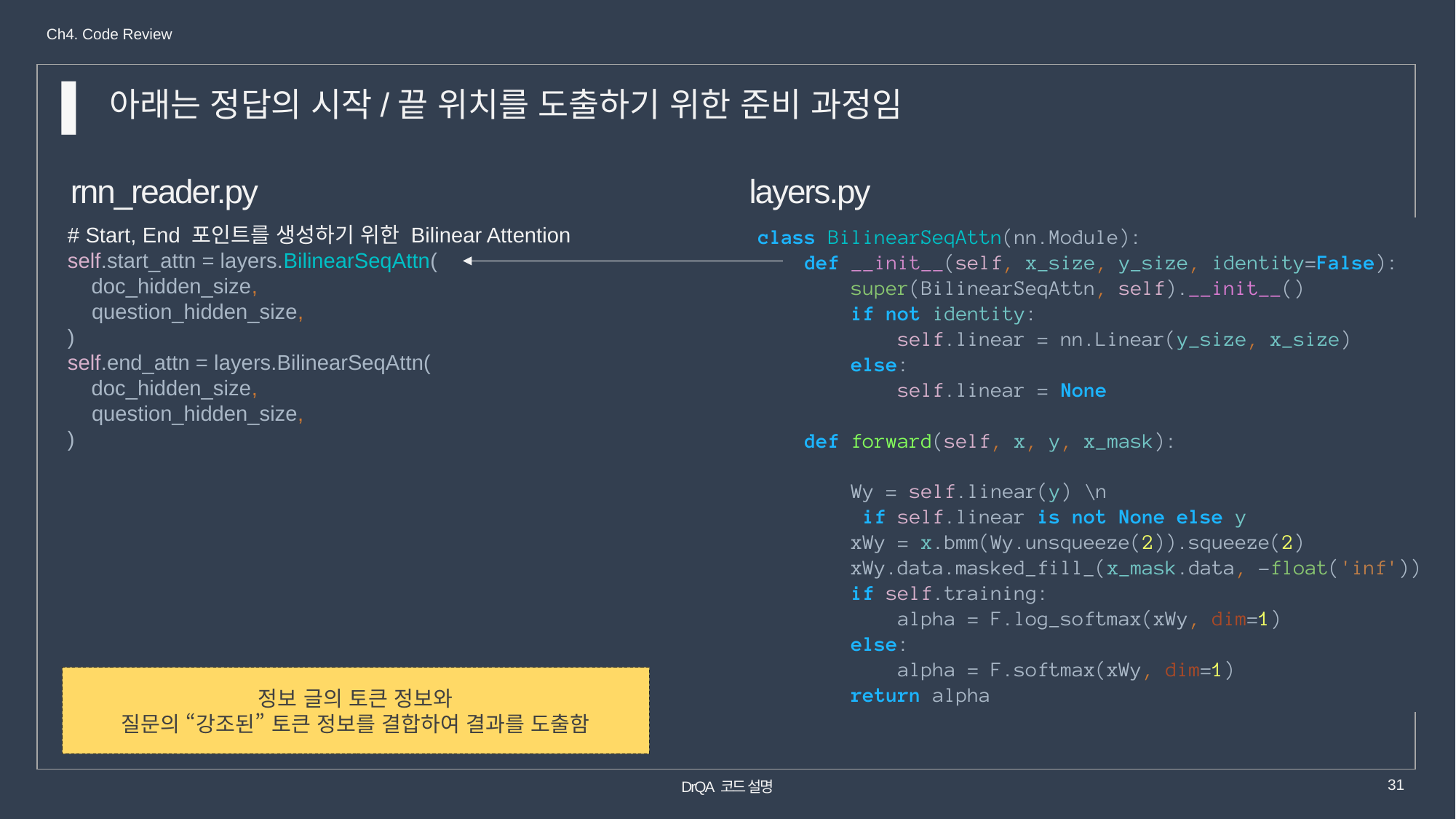

Ch4. Code Review
아래는 정답의 시작/끝 위치를 도출하기 위한 준비 과정임
rnn_reader.py
layers.py
# Start, End 포인트를 생성하기 위한 Bilinear Attention self.start_attn = layers.BilinearSeqAttn( doc_hidden_size, question_hidden_size, ) self.end_attn = layers.BilinearSeqAttn( doc_hidden_size, question_hidden_size, )
class BilinearSeqAttn(nn.Module):
    def __init__(self, x_size, y_size, identity=False):
        super(BilinearSeqAttn, self).__init__()
        if not identity:
            self.linear = nn.Linear(y_size, x_size)
        else:
            self.linear = None
    def forward(self, x, y, x_mask):
        Wy = self.linear(y) \n
         if self.linear is not None else y
        xWy = x.bmm(Wy.unsqueeze(2)).squeeze(2)
        xWy.data.masked_fill_(x_mask.data, -float('inf'))
        if self.training:
            alpha = F.log_softmax(xWy, dim=1)
        else:
            alpha = F.softmax(xWy, dim=1)
        return alpha
정보 글의 토큰 정보와
질문의 “강조된” 토큰 정보를 결합하여 결과를 도출함
31